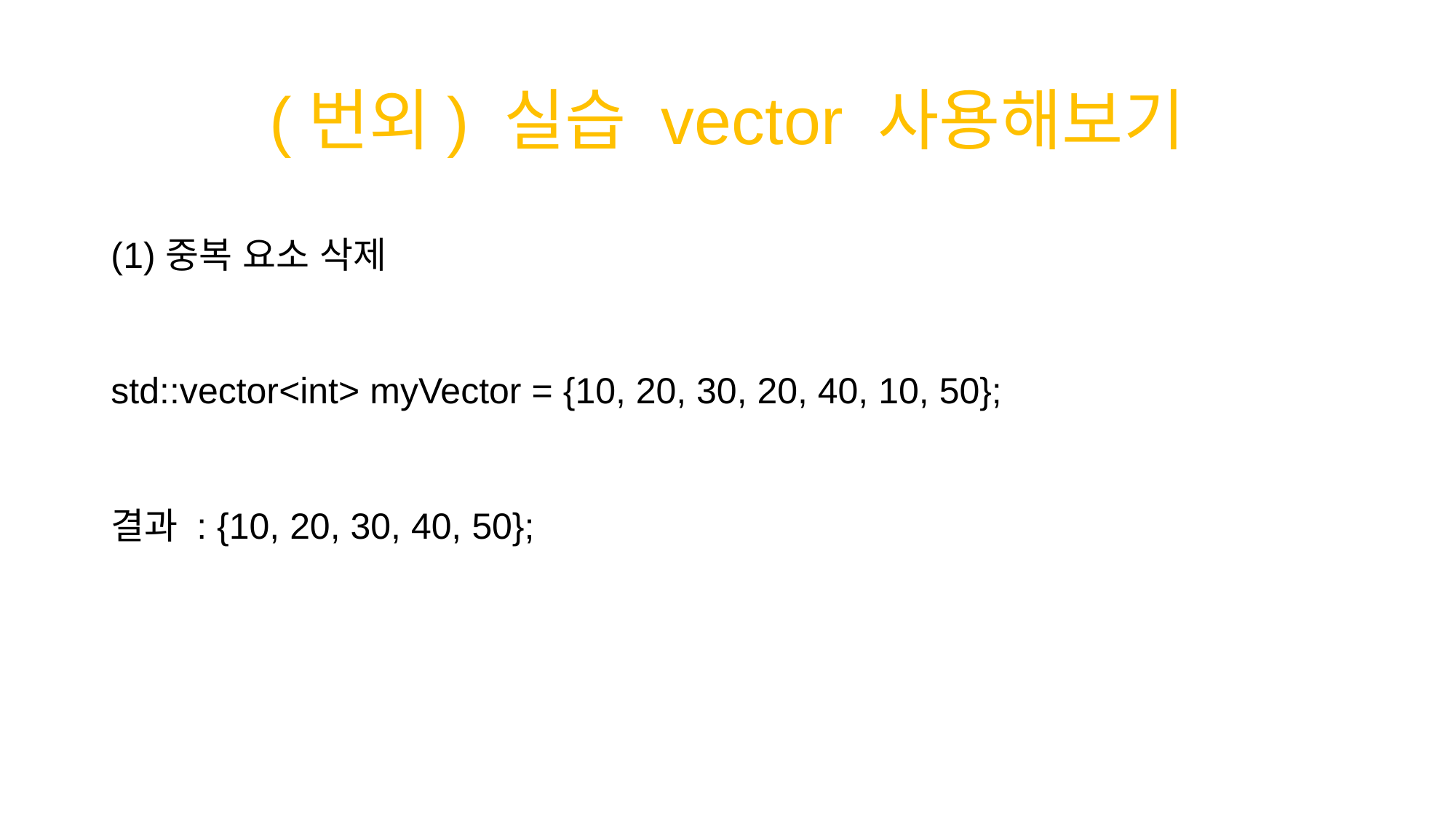

# (번외) 실습 vector 사용해보기
중복 요소 삭제

std::vector<int> myVector = {10, 20, 30, 20, 40, 10, 50};

결과 : {10, 20, 30, 40, 50};